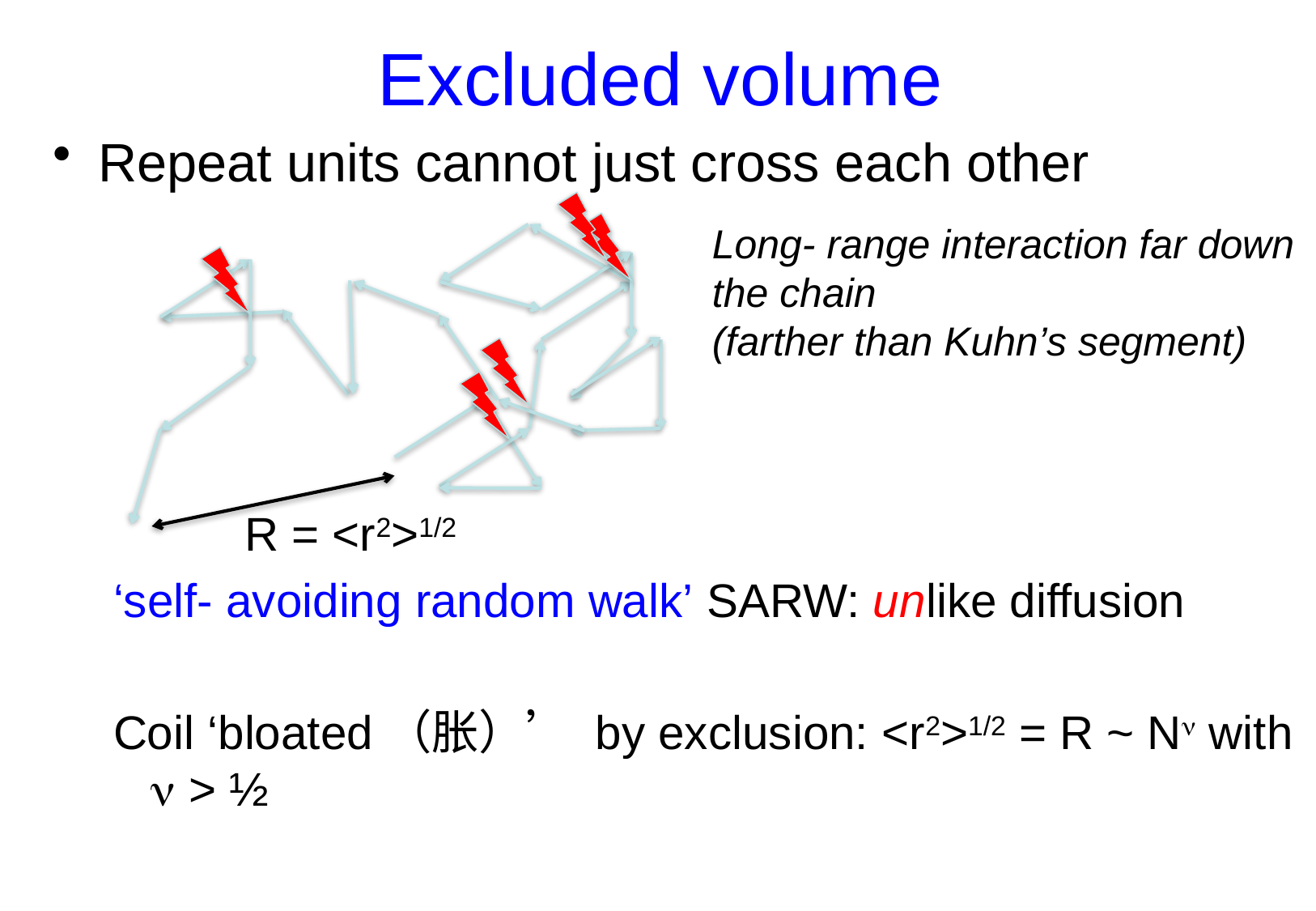

# Excluded volume
Repeat units cannot just cross each other

          R = <r2>1/2
‘self- avoiding random walk’ SARW: unlike diffusion

Coil ‘bloated（胀）’ by exclusion: <r2>1/2 = R ~ Nν with ν > ½

Long- range interaction far down
the chain
(farther than Kuhn’s segment)